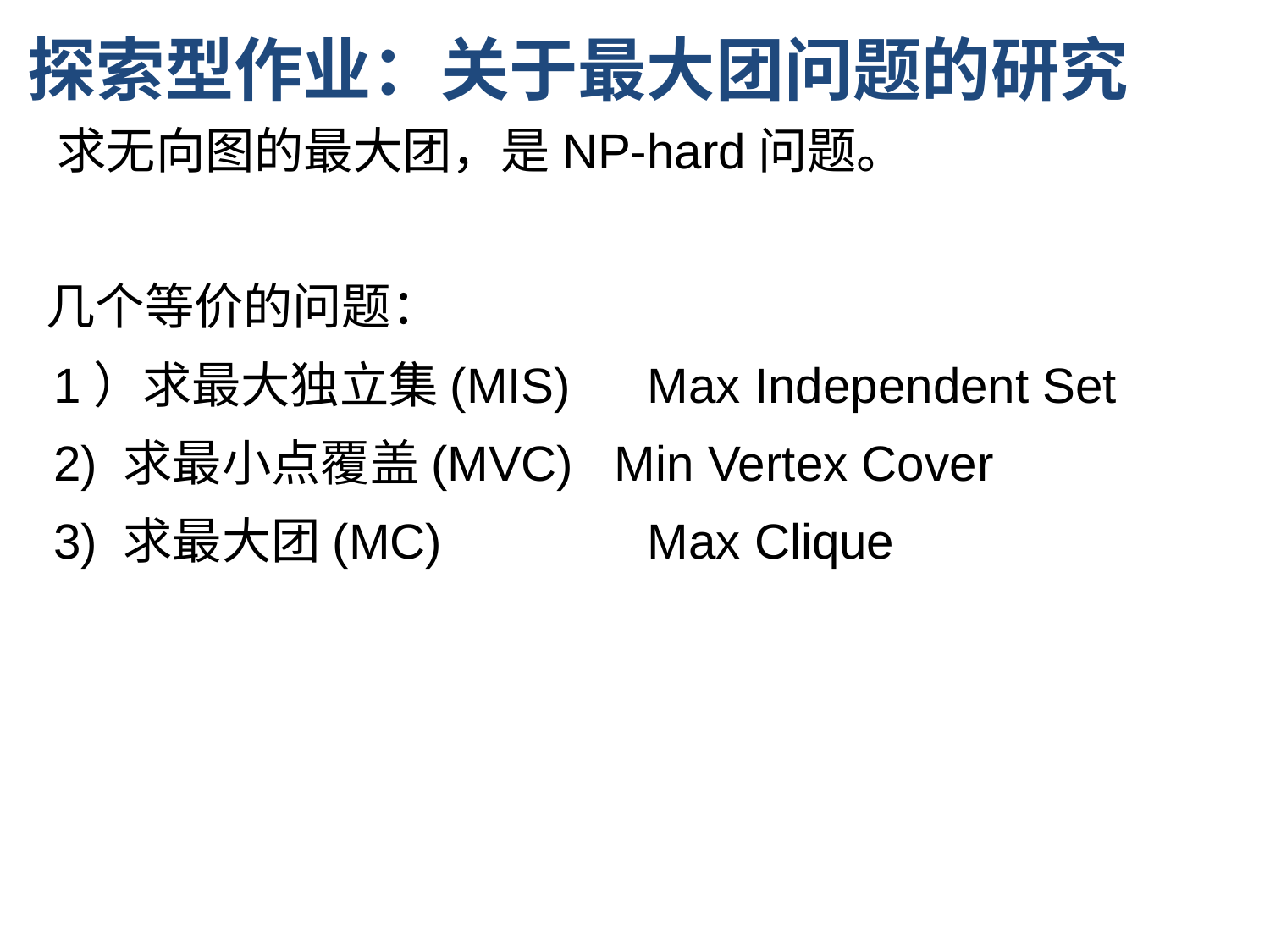

探索型作业：关于最大团问题的研究

   求无向图的最大团，是NP-hard问题。

  几个等价的问题：
   1）求最大独立集(MIS)	Max Independent Set
   2) 求最小点覆盖(MVC)   Min Vertex Cover
   3) 求最大团(MC)		Max Clique